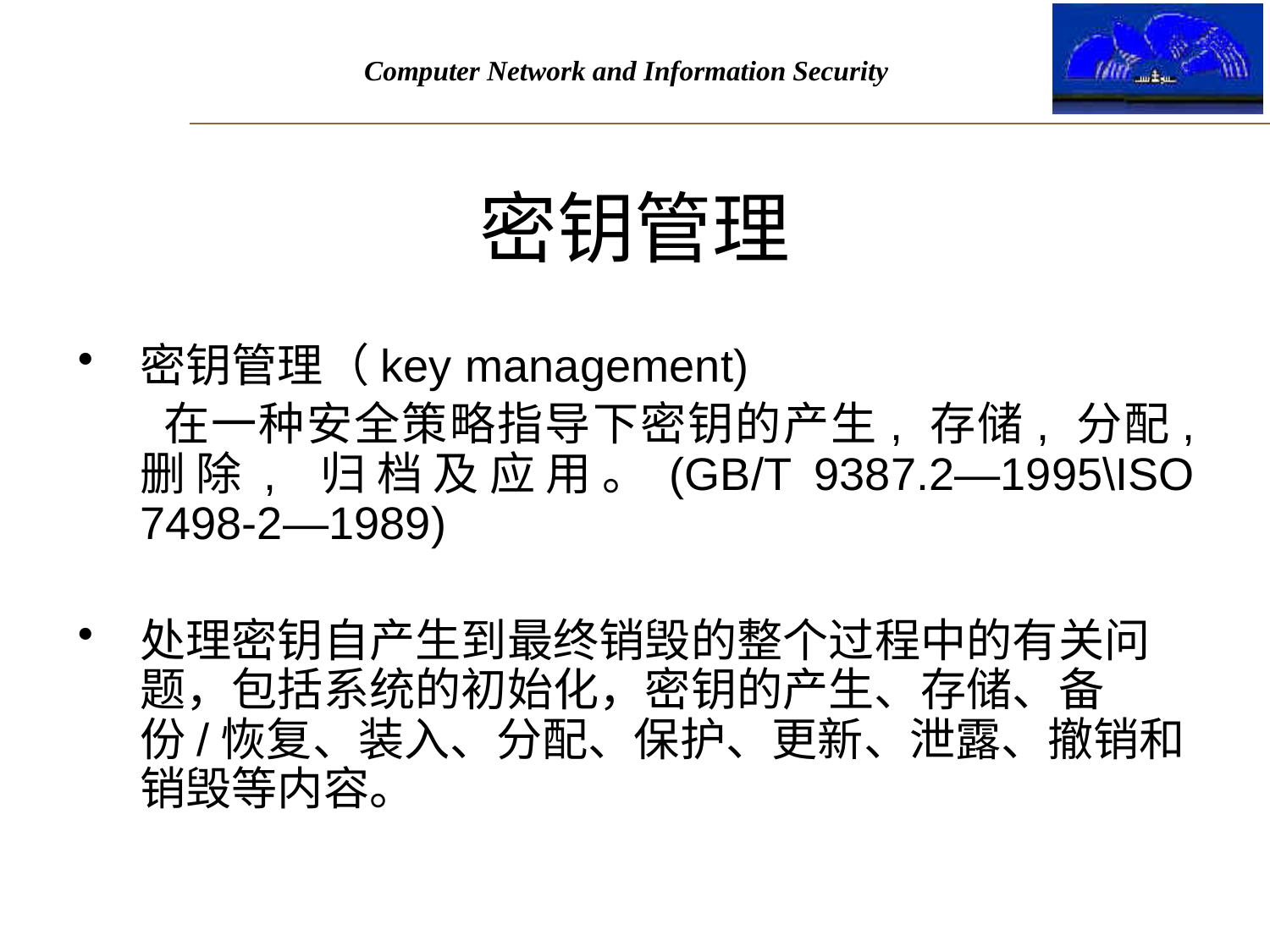

# 密钥管理
密钥管理（key management)
      在一种安全策略指导下密钥的产生, 存储, 分配, 删除, 归档及应用。(GB/T 9387.2—1995\ISO 7498-2—1989)

处理密钥自产生到最终销毁的整个过程中的有关问题，包括系统的初始化，密钥的产生、存储、备份/恢复、装入、分配、保护、更新、泄露、撤销和销毁等内容。